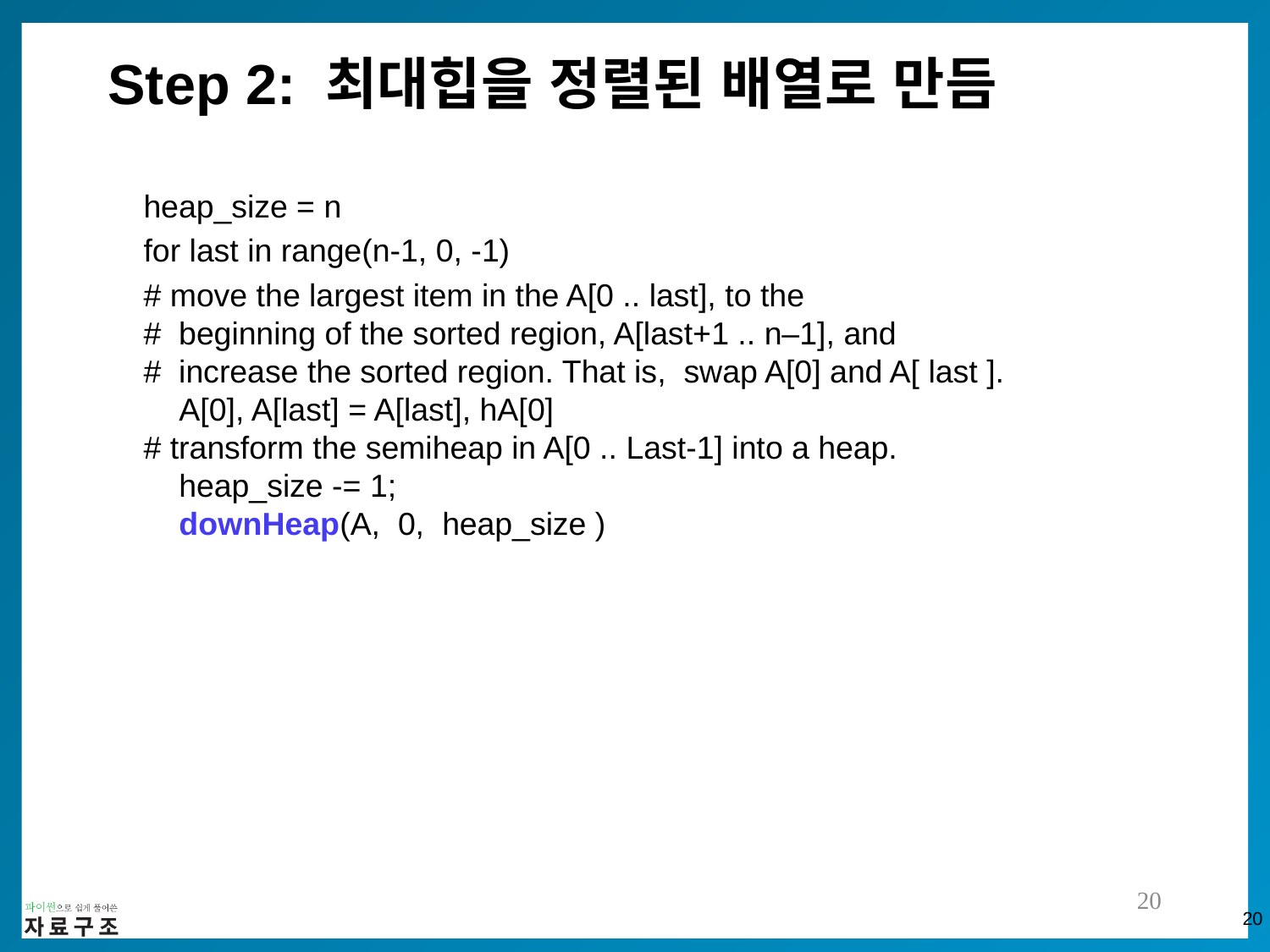

# Step 2: 최대힙을 정렬된 배열로 만듬
    heap_size = n
    for last in range(n-1, 0, -1)
    # move the largest item in the A[0 .. last], to the
    #  beginning of the sorted region, A[last+1 .. n–1], and
    #  increase the sorted region. That is,  swap A[0] and A[ last ].
        A[0], A[last] = A[last], hA[0]
    # transform the semiheap in A[0 .. Last-1] into a heap.
        heap_size -= 1;
        downHeap(A,  0,  heap_size )
20